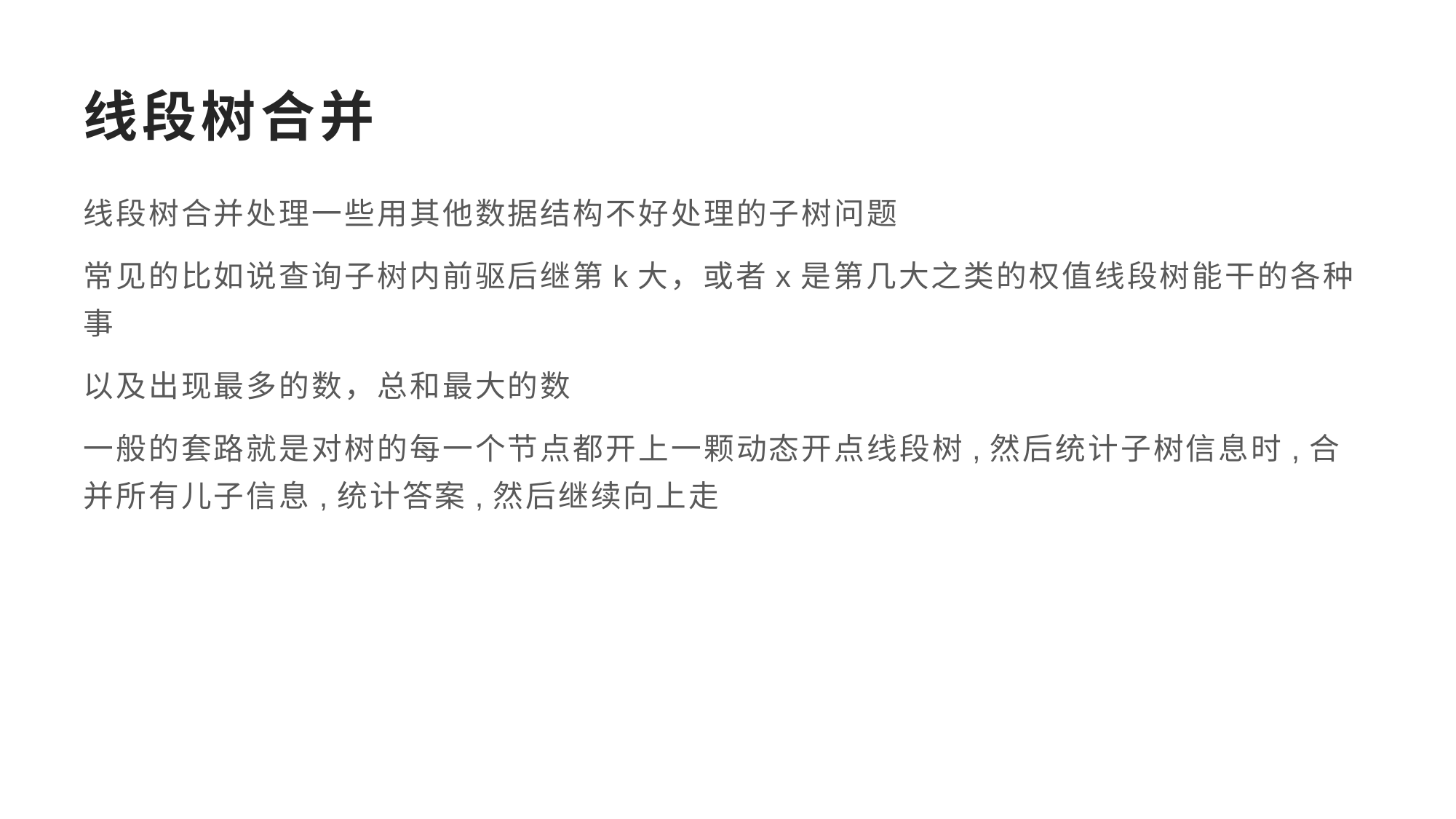

# 线段树合并
线段树合并处理一些用其他数据结构不好处理的子树问题
常见的比如说查询子树内前驱后继第k大，或者x是第几大之类的权值线段树能干的各种事
以及出现最多的数，总和最大的数
一般的套路就是对树的每一个节点都开上一颗动态开点线段树,然后统计子树信息时,合并所有儿子信息,统计答案,然后继续向上走